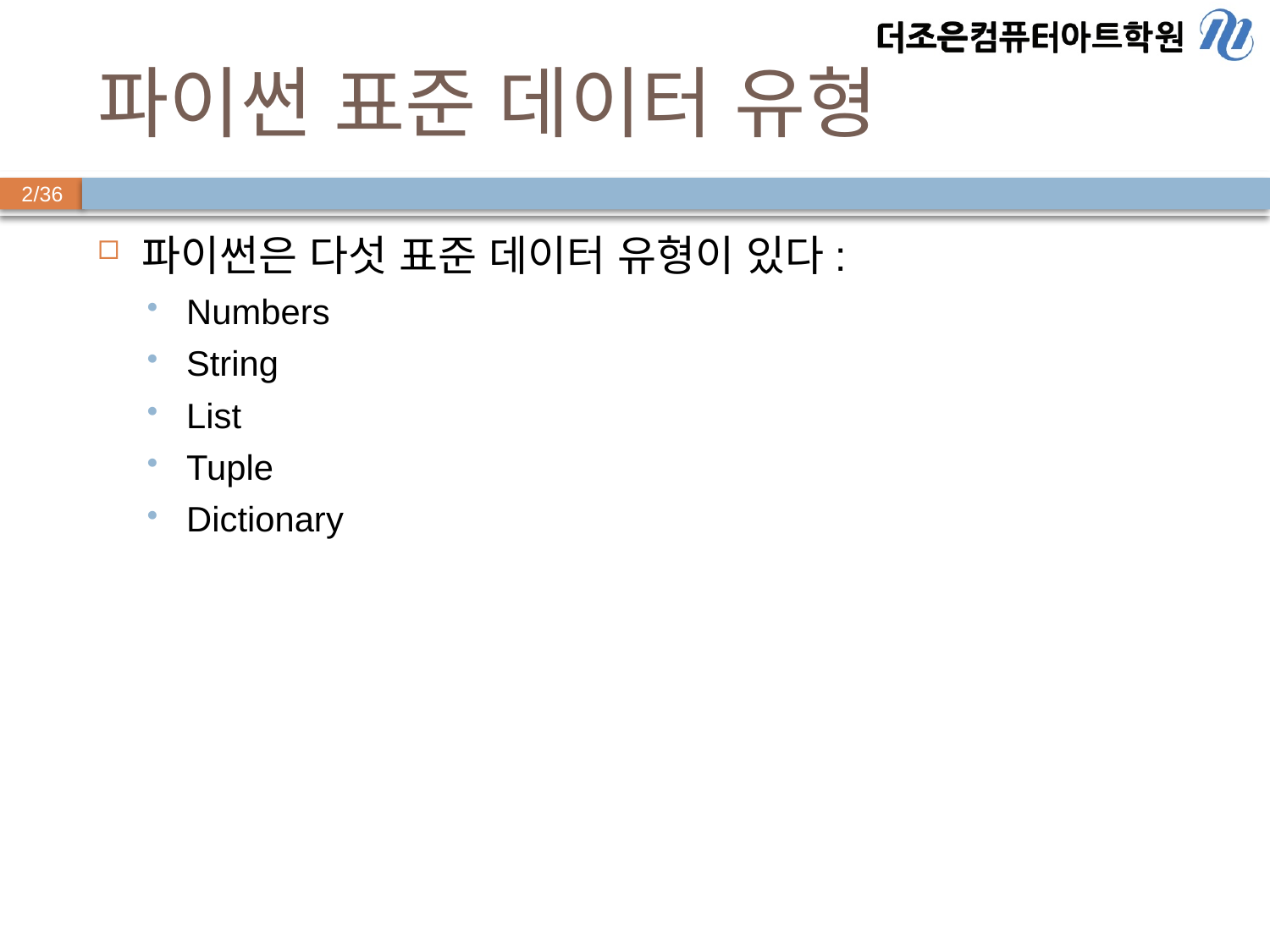

# 파이썬 표준 데이터 유형
파이썬은 다섯 표준 데이터 유형이 있다:
Numbers
String
List
Tuple
Dictionary